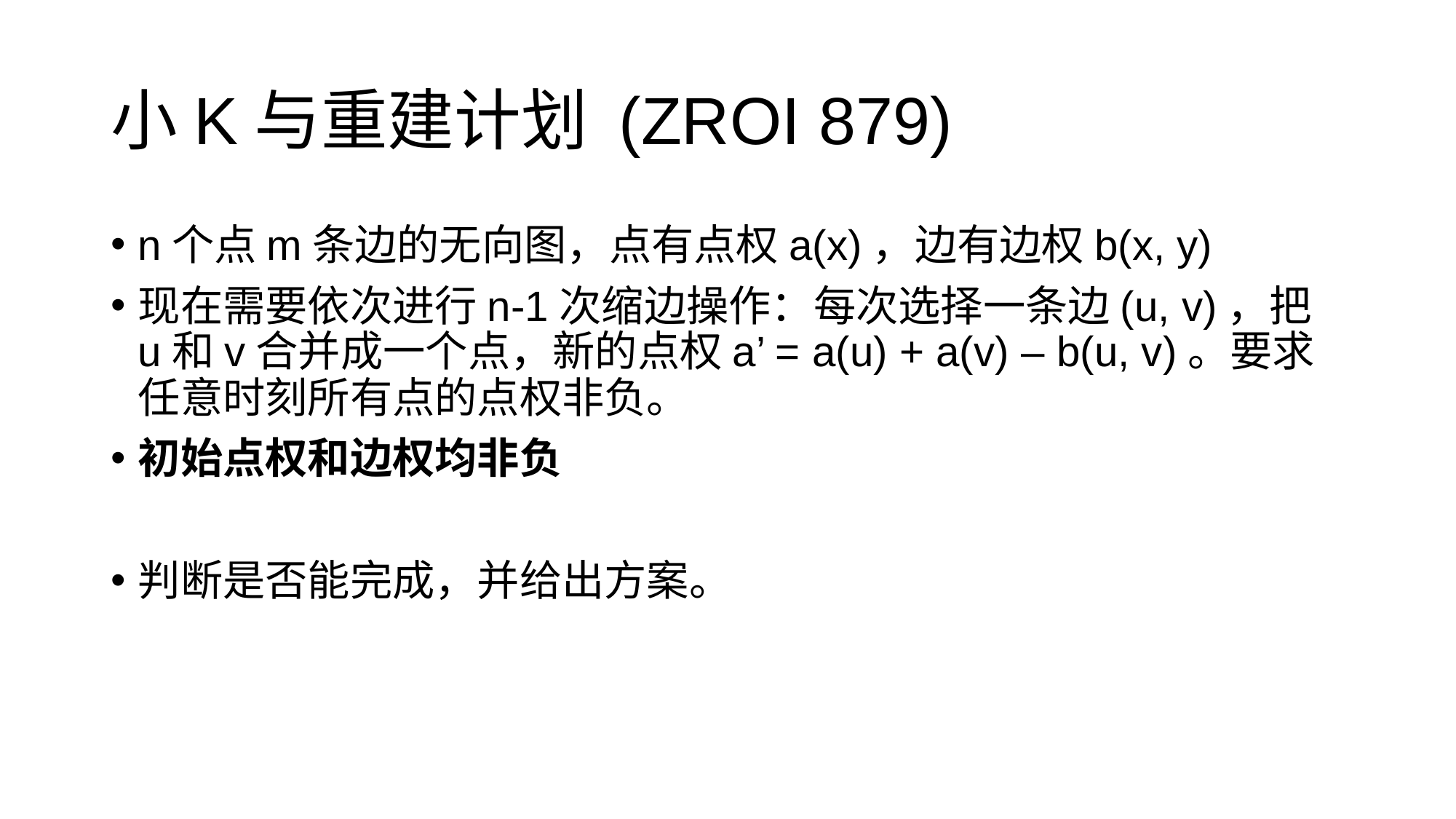

# 小K与重建计划 (ZROI 879)
n个点m条边的无向图，点有点权a(x)，边有边权b(x, y)
现在需要依次进行n-1次缩边操作：每次选择一条边(u, v)，把u和v合并成一个点，新的点权a’ = a(u) + a(v) – b(u, v)。要求任意时刻所有点的点权非负。
初始点权和边权均非负

判断是否能完成，并给出方案。